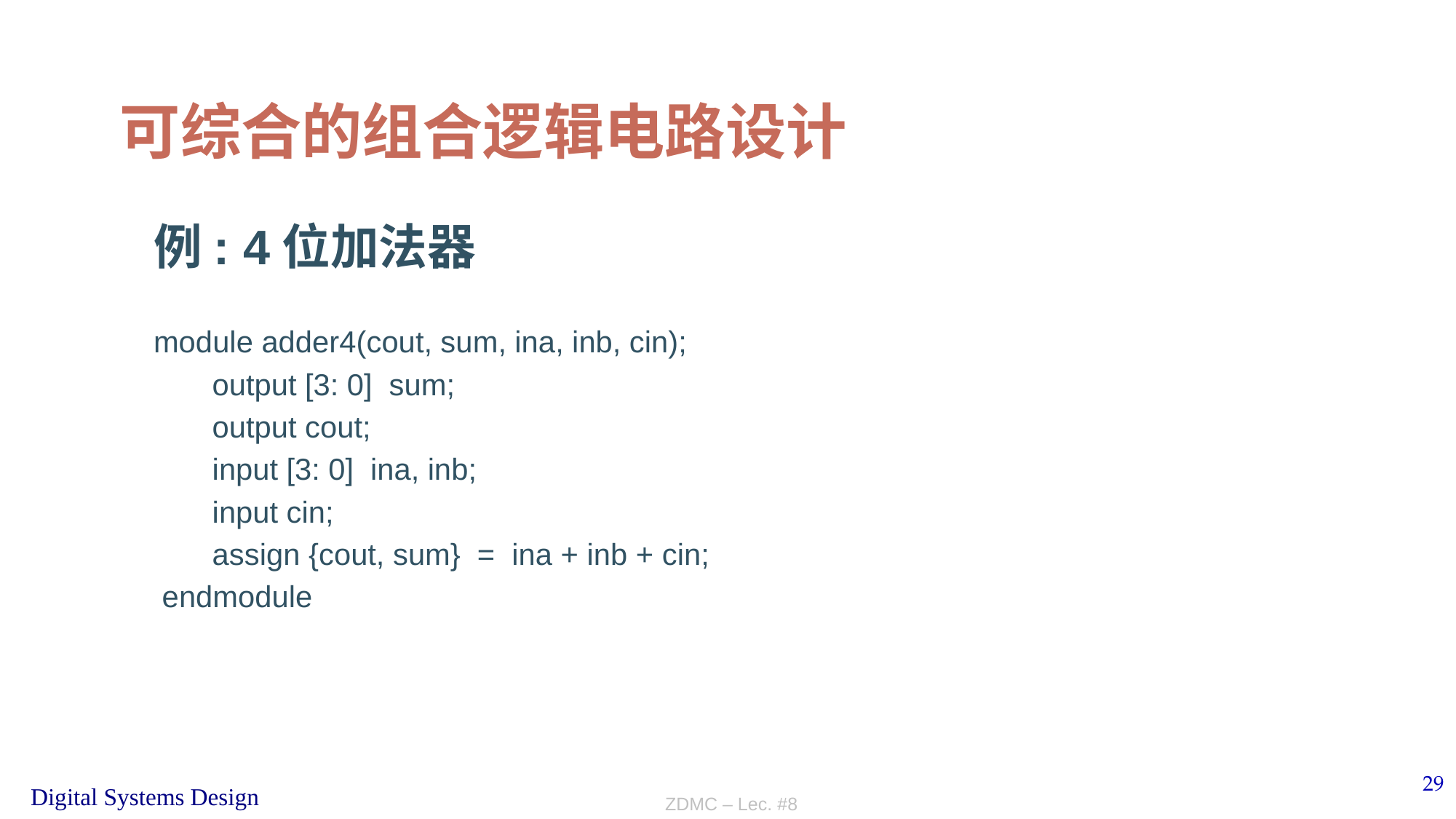

# 可综合的组合逻辑电路设计
例: 4位加法器

module adder4(cout, sum, ina, inb, cin);
       output [3: 0]  sum;
       output cout;
       input [3: 0]  ina, inb;
       input cin;
       assign {cout, sum}  =  ina + inb + cin;
 endmodule

ZDMC – Lec. #8
29